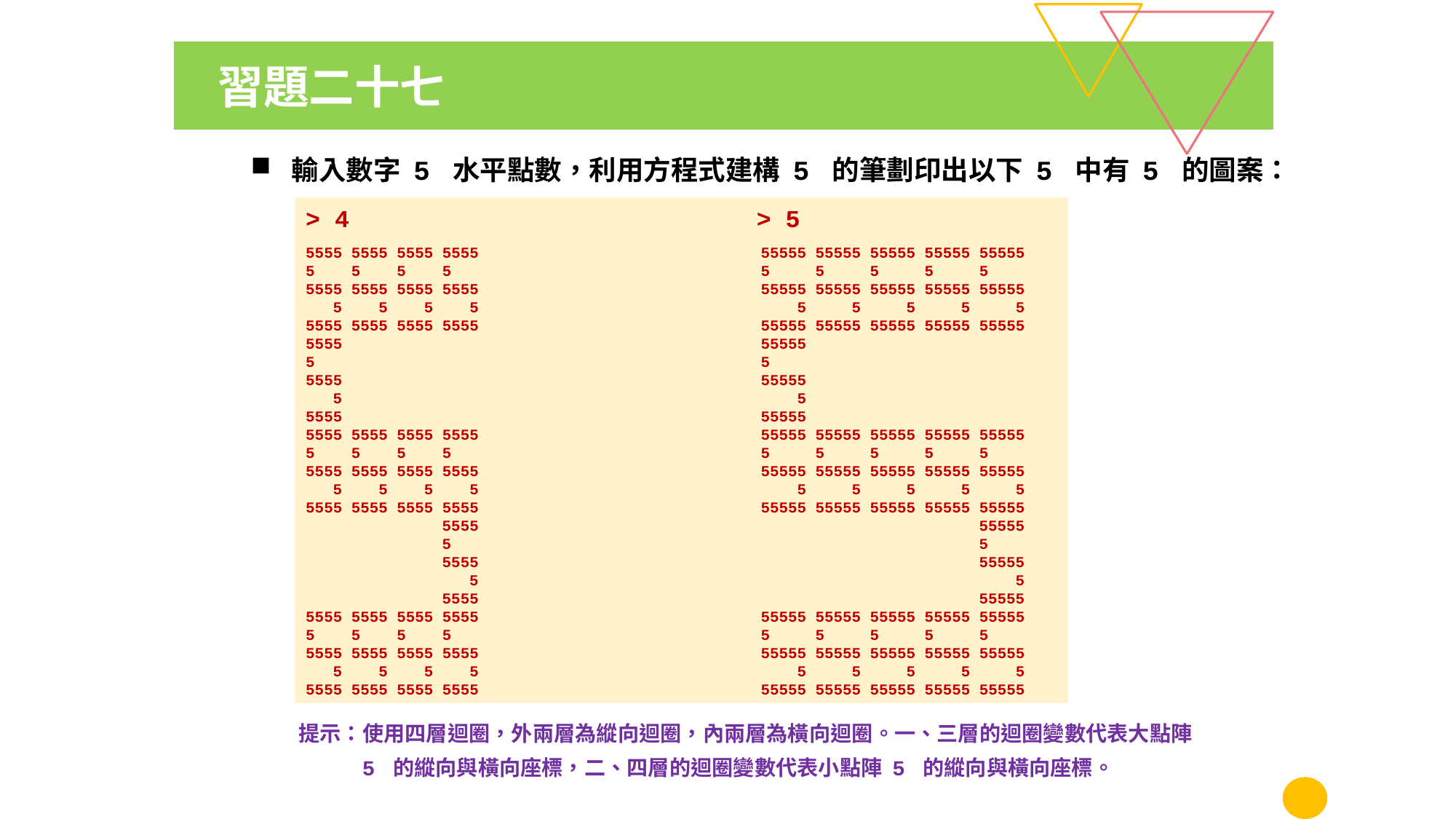

習題二十七
輸入數字 5 水平點數，利用方程式建構 5 的筆劃印出以下 5 中有 5 的圖案：
> 4                            > 5
5555 5555 5555 5555                               55555 55555 55555 55555 55555
5    5    5    5                                  5     5     5     5     5
5555 5555 5555 5555                               55555 55555 55555 55555 55555
   5    5    5    5                                   5     5     5     5     5
5555 5555 5555 5555                               55555 55555 55555 55555 55555
5555                                              55555
5                                                 5
5555                                              55555
   5                                                  5
5555                                              55555
5555 5555 5555 5555                               55555 55555 55555 55555 55555
5    5    5    5                                  5     5     5     5     5
5555 5555 5555 5555                               55555 55555 55555 55555 55555
   5    5    5    5                                   5     5     5     5     5
5555 5555 5555 5555                               55555 55555 55555 55555 55555
               5555                                                       55555
               5                                                          5
               5555                                                       55555
                  5                                                           5
               5555                                                       55555
5555 5555 5555 5555                               55555 55555 55555 55555 55555
5    5    5    5                                  5     5     5     5     5
5555 5555 5555 5555                               55555 55555 55555 55555 55555
   5    5    5    5                                   5     5     5     5     5
5555 5555 5555 5555                               55555 55555 55555 55555 55555
提示：使用四層迴圈，外兩層為縱向迴圈，內兩層為橫向迴圈。一、三層的迴圈變數代表大點陣
     5 的縱向與橫向座標，二、四層的迴圈變數代表小點陣 5 的縱向與橫向座標。
6